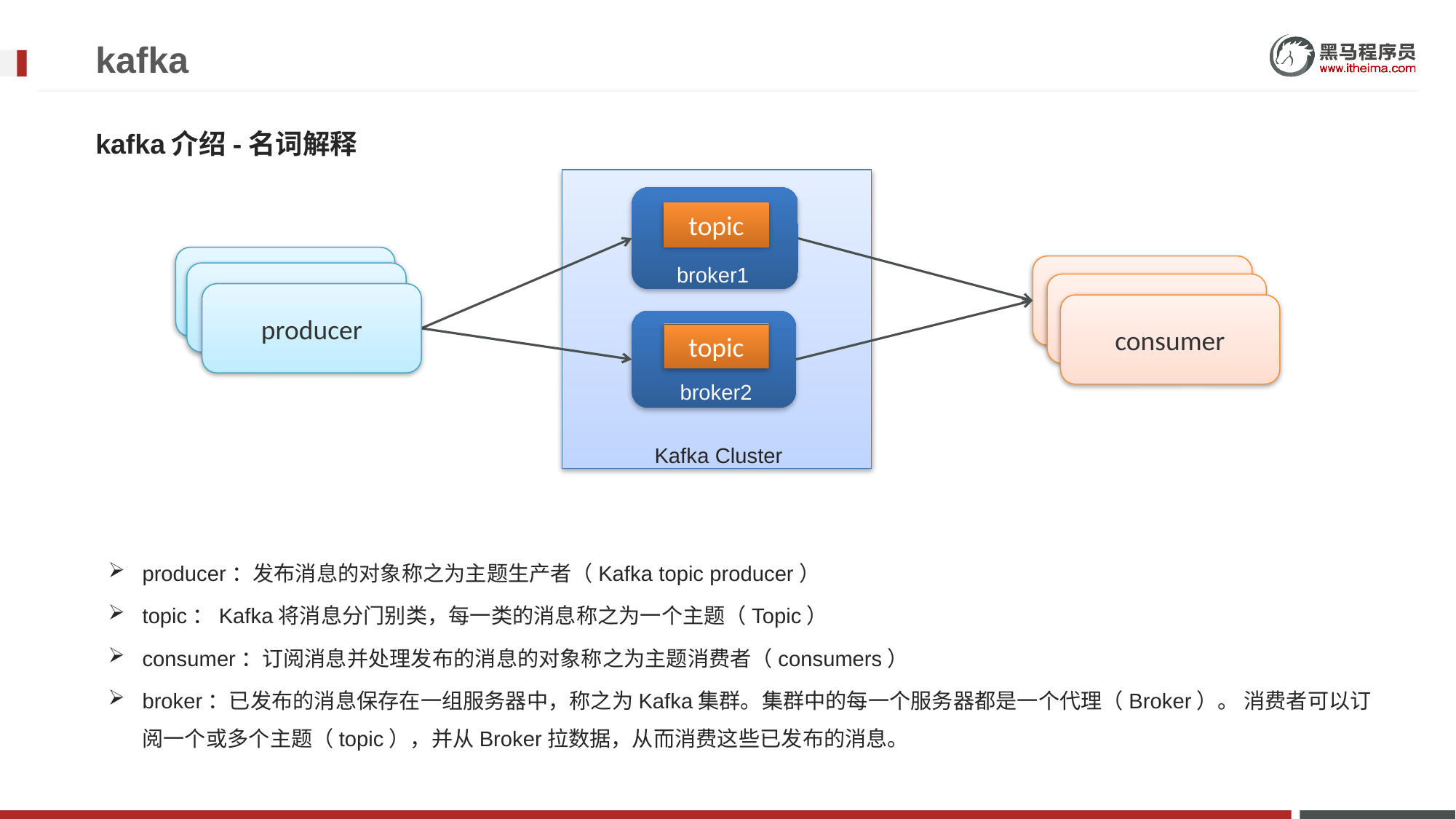

# kafka
kafka介绍-名词解释

Kafka Cluster

topic
broker1
producer
consumer
producer
consumer
producer
consumer

topic
broker2
producer：发布消息的对象称之为主题生产者（Kafka topic producer）
topic：Kafka将消息分门别类，每一类的消息称之为一个主题（Topic）
consumer：订阅消息并处理发布的消息的对象称之为主题消费者（consumers）
broker：已发布的消息保存在一组服务器中，称之为Kafka集群。集群中的每一个服务器都是一个代理（Broker）。 消费者可以订阅一个或多个主题（topic），并从Broker拉数据，从而消费这些已发布的消息。